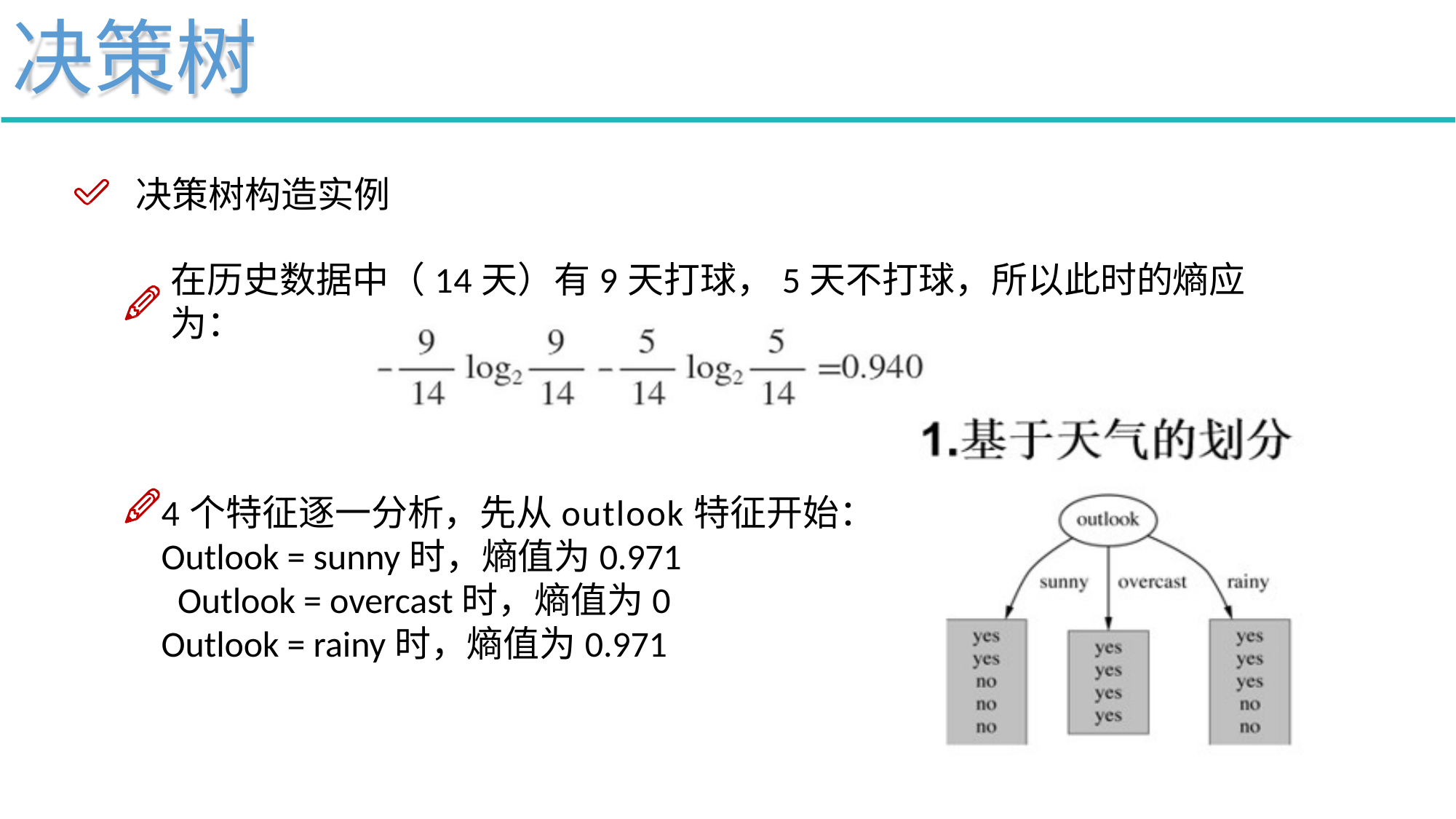

# 决策树
决策树构造实例

在历史数据中（14天）有9天打球，5天不打球，所以此时的熵应为：

4个特征逐一分析，先从outlook特征开始：
Outlook = sunny时，熵值为0.971
  Outlook = overcast时，熵值为0
Outlook = rainy时，熵值为0.971